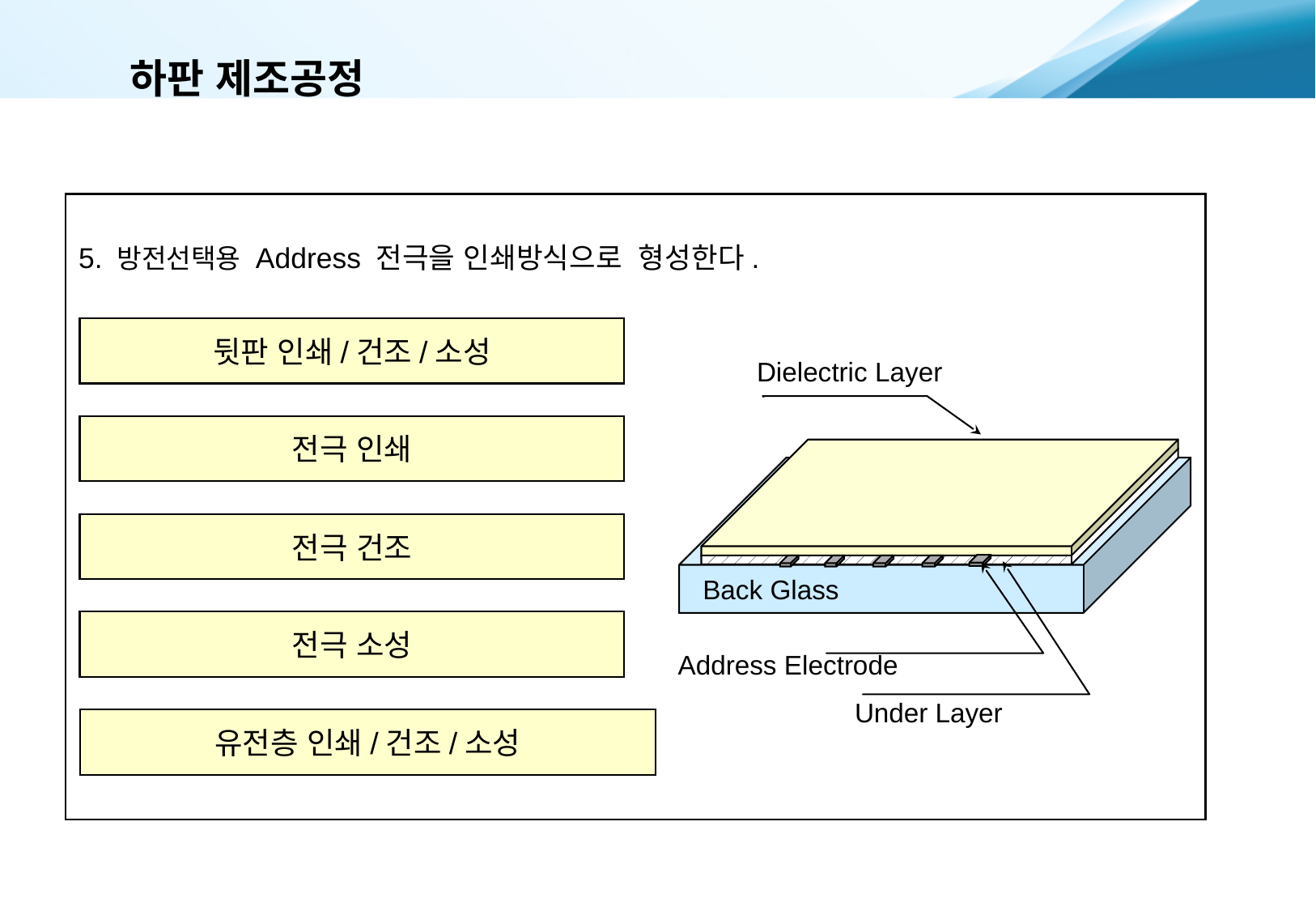

# 하판 제조공정

5. 방전선택용 Address 전극을 인쇄방식으로  형성한다.

뒷판 인쇄/건조/소성
Dielectric Layer

Back Glass
Address Electrode
Under Layer
전극 인쇄
전극 건조
전극 소성
유전층 인쇄/건조/소성